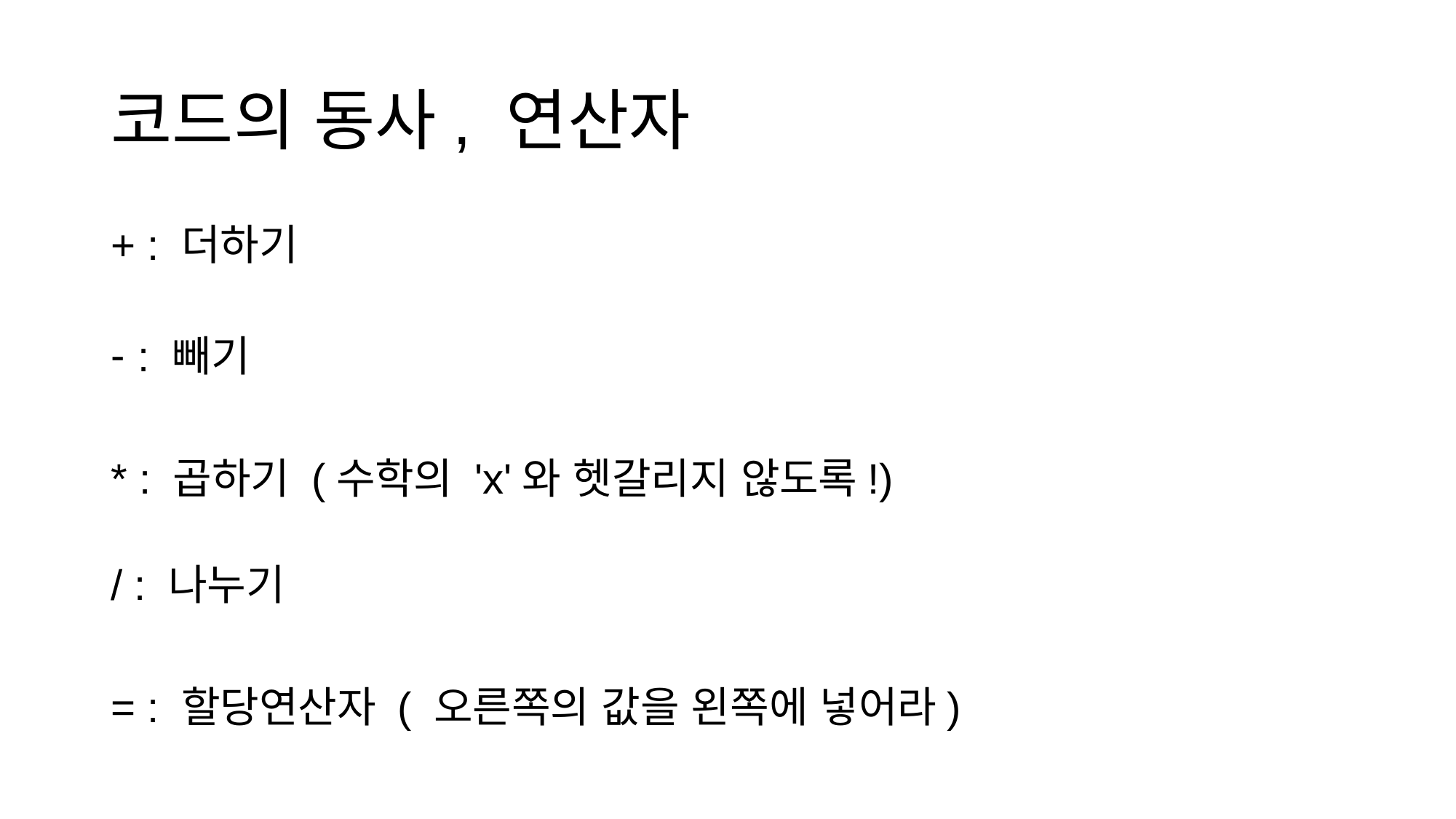

# 코드의 동사, 연산자
+ : 더하기
: 빼기

* : 곱하기 (수학의 'x'와 헷갈리지 않도록!)
/ : 나누기

= : 할당연산자 ( 오른쪽의 값을 왼쪽에 넣어라)